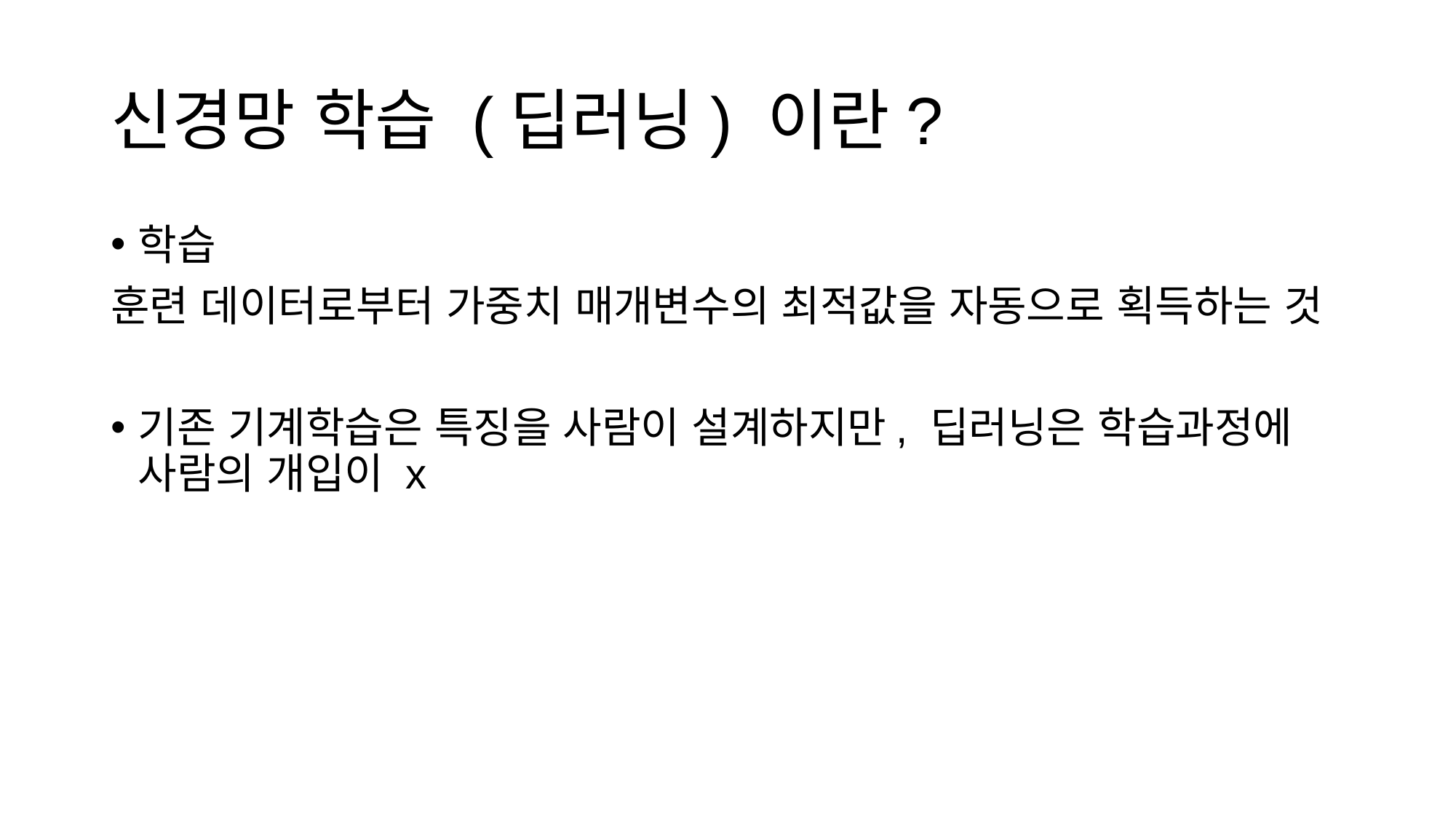

# 신경망 학습 (딥러닝) 이란?
학습
훈련 데이터로부터 가중치 매개변수의 최적값을 자동으로 획득하는 것

기존 기계학습은 특징을 사람이 설계하지만, 딥러닝은 학습과정에 사람의 개입이 x